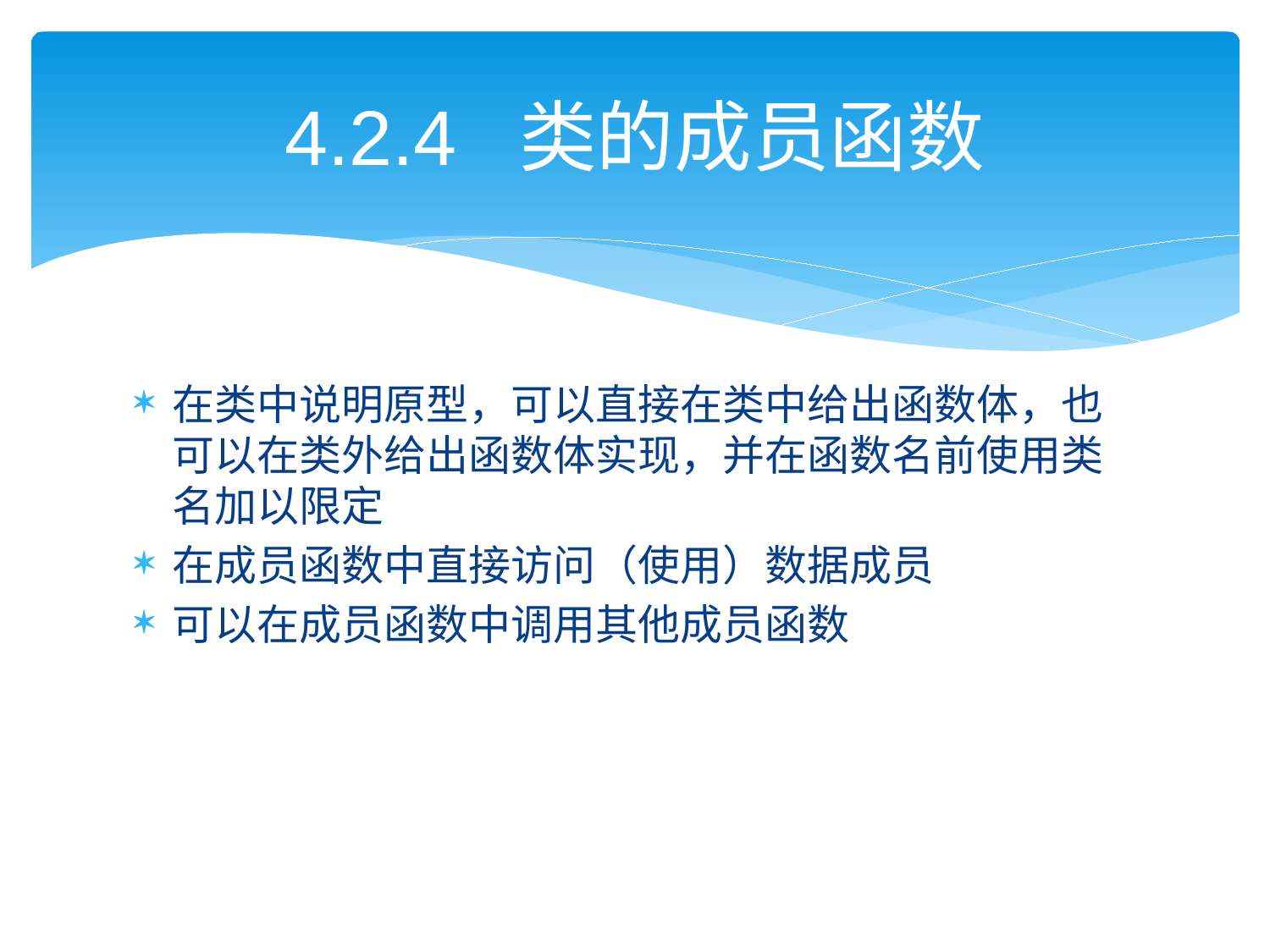

# 4.2.4  类的成员函数
在类中说明原型，可以直接在类中给出函数体，也可以在类外给出函数体实现，并在函数名前使用类名加以限定
在成员函数中直接访问（使用）数据成员
可以在成员函数中调用其他成员函数